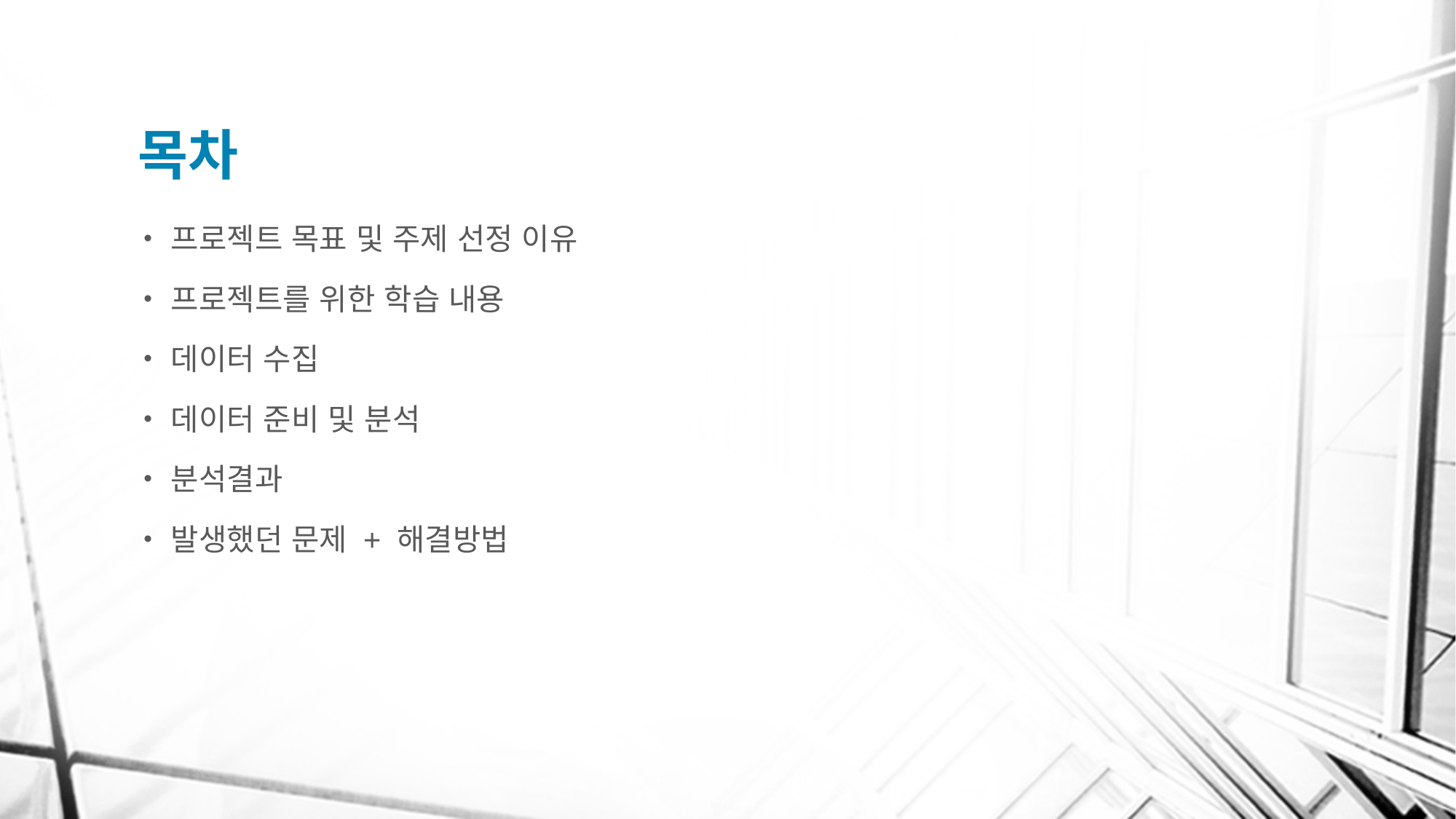

# 목차
프로젝트 목표 및 주제 선정 이유
프로젝트를 위한 학습 내용
데이터 수집
데이터 준비 및 분석
분석결과
발생했던 문제 + 해결방법